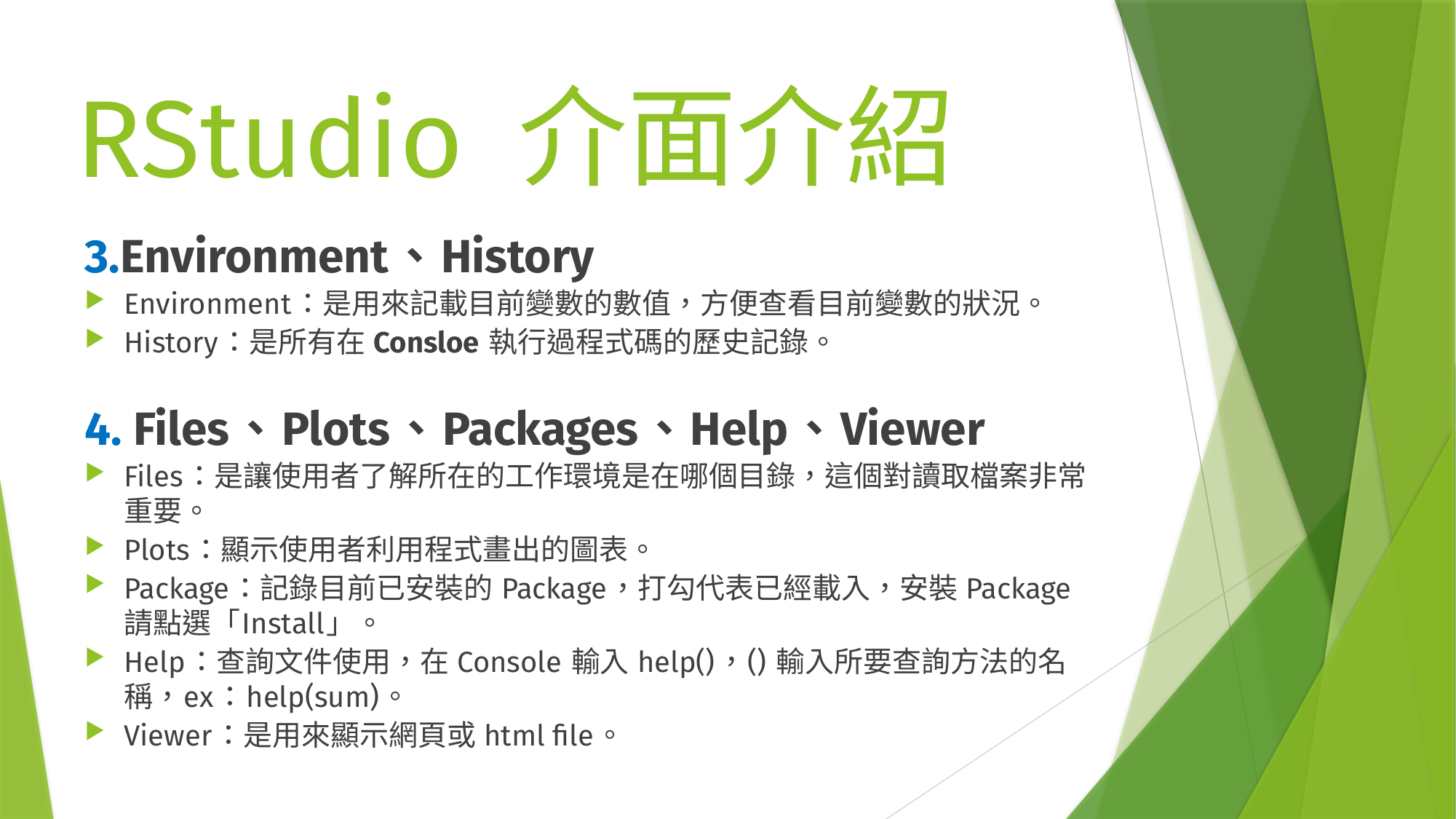

# RStudio 介面介紹
3.Environment、History
Environment：是用來記載目前變數的數值，方便查看目前變數的狀況。
History：是所有在 Consloe 執行過程式碼的歷史記錄。

4. Files、Plots、Packages、Help、Viewer
Files：是讓使用者了解所在的工作環境是在哪個目錄，這個對讀取檔案非常重要。
Plots：顯示使用者利用程式畫出的圖表。
Package：記錄目前已安裝的 Package，打勾代表已經載入，安裝 Package 請點選「Install」。
Help：查詢文件使用，在 Console 輸入 help()，() 輸入所要查詢方法的名稱，ex：help(sum)。
Viewer：是用來顯示網頁或 html file。